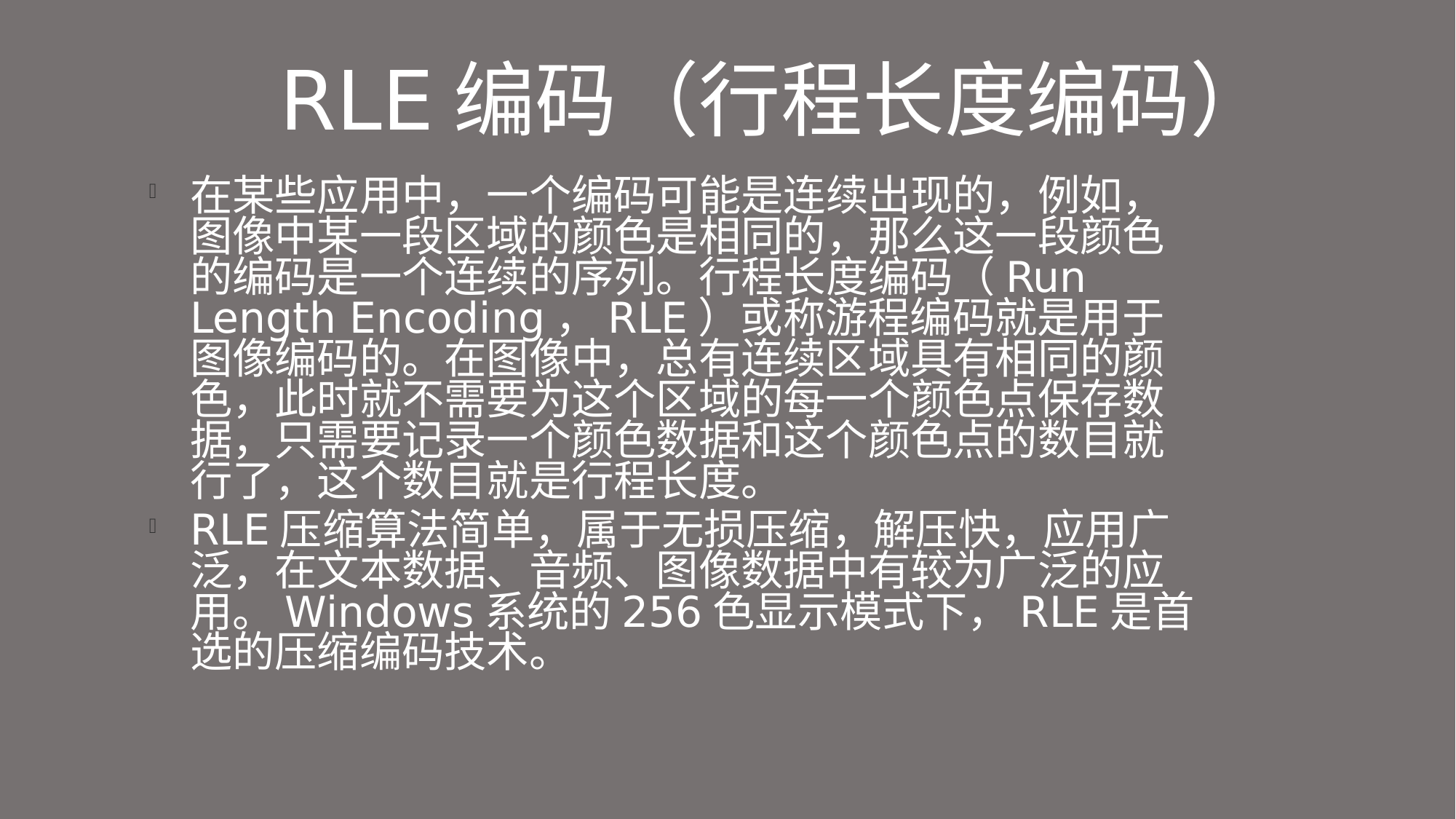

RLE编码（行程长度编码）
在某些应用中，一个编码可能是连续出现的，例如，图像中某一段区域的颜色是相同的，那么这一段颜色的编码是一个连续的序列。行程长度编码（Run Length Encoding，RLE）或称游程编码就是用于图像编码的。在图像中，总有连续区域具有相同的颜色，此时就不需要为这个区域的每一个颜色点保存数据，只需要记录一个颜色数据和这个颜色点的数目就行了，这个数目就是行程长度。
RLE压缩算法简单，属于无损压缩，解压快，应用广泛，在文本数据、音频、图像数据中有较为广泛的应用。Windows系统的256色显示模式下，RLE是首选的压缩编码技术。